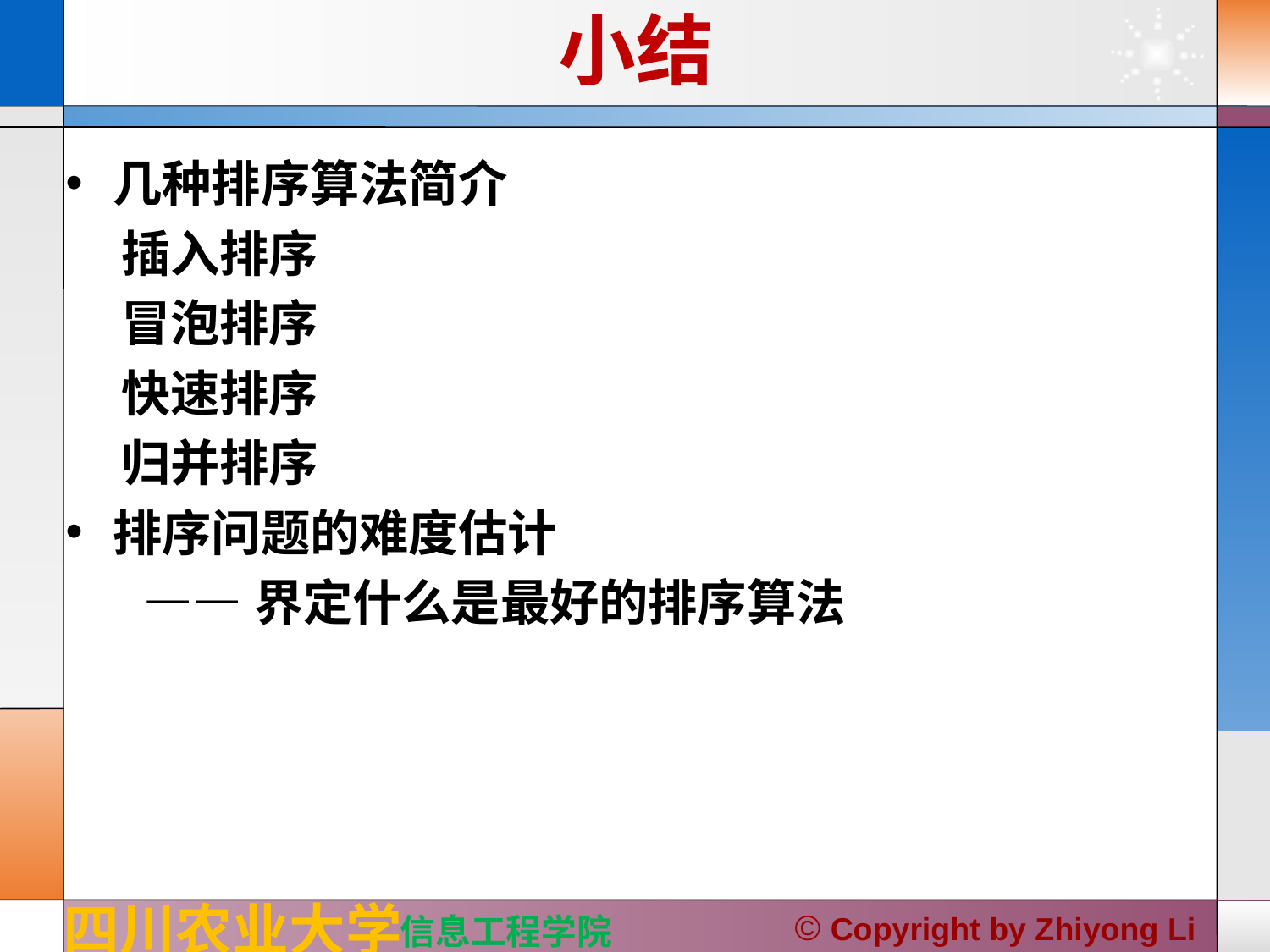

# 小结
几种排序算法简介
插入排序
冒泡排序
快速排序
归并排序
排序问题的难度估计
       ——界定什么是最好的排序算法